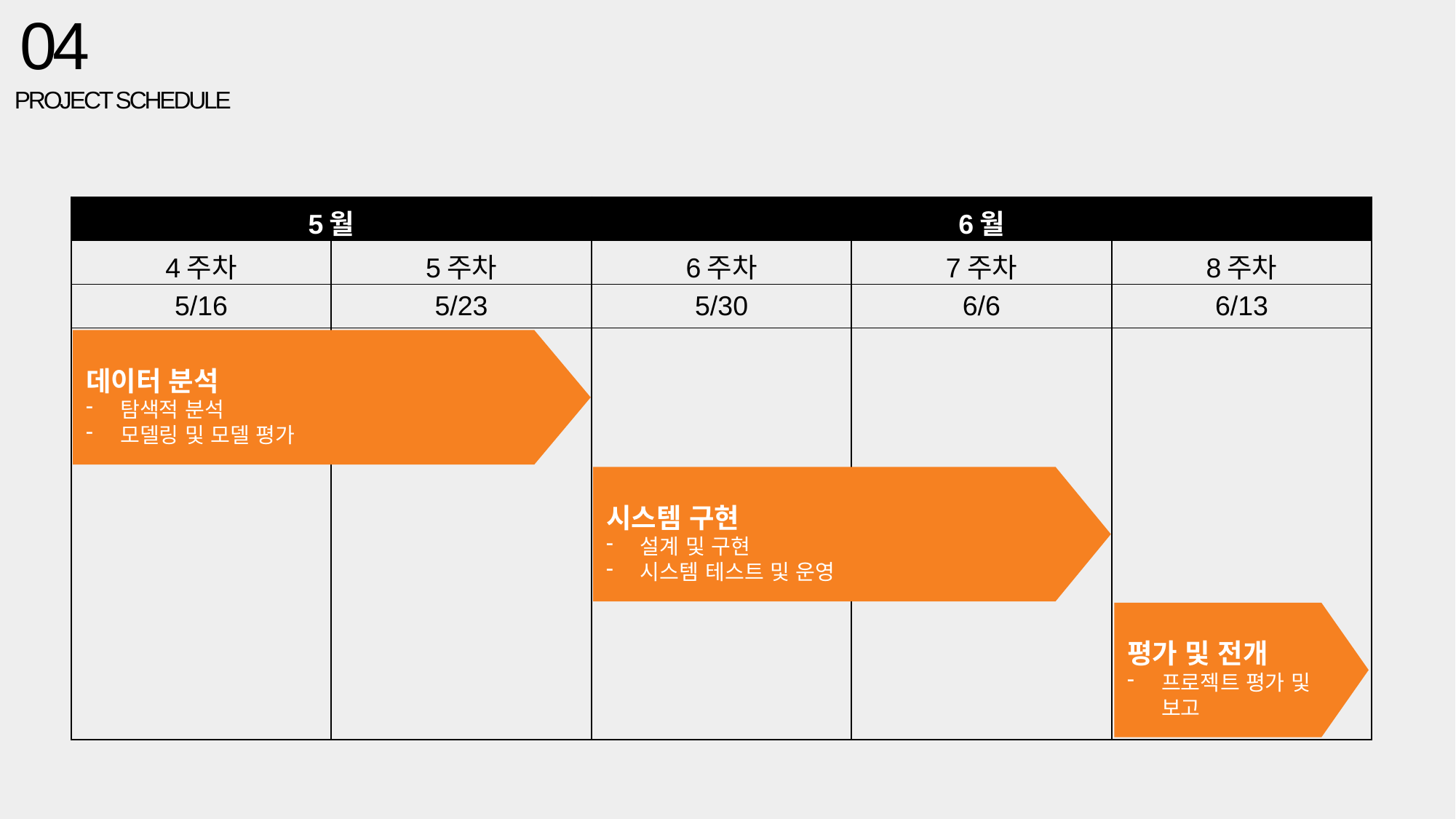

04
 PROJECT SCHEDULE

| 5월 |  | 6월 |  |  |
| --- | --- | --- | --- | --- |
| 4주차 | 5주차 | 6주차 | 7주차 | 8주차 |
| 5/16 | 5/23 | 5/30 | 6/6 | 6/13 |
|  |  |  |  |  |
데이터 분석
탐색적 분석
모델링 및 모델 평가
시스템 구현
설계 및 구현
시스템 테스트 및 운영
평가 및 전개
프로젝트 평가 및 보고